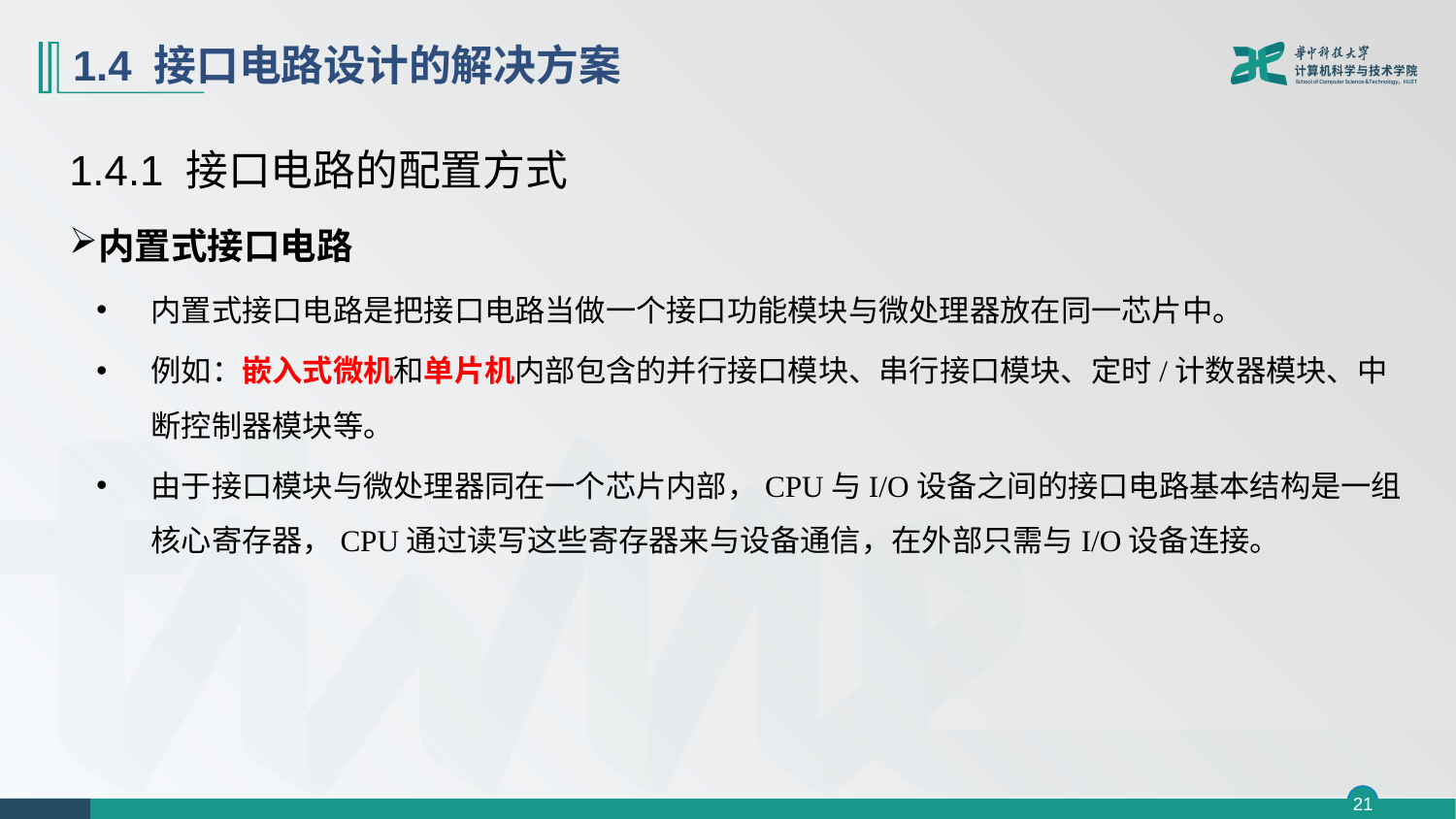

# 1.4 接口电路设计的解决方案
1.4.1 接口电路的配置方式
内置式接口电路
内置式接口电路是把接口电路当做一个接口功能模块与微处理器放在同一芯片中。
例如：嵌入式微机和单片机内部包含的并行接口模块、串行接口模块、定时/计数器模块、中断控制器模块等。
由于接口模块与微处理器同在一个芯片内部，CPU与I/O设备之间的接口电路基本结构是一组核心寄存器，CPU通过读写这些寄存器来与设备通信，在外部只需与I/O设备连接。